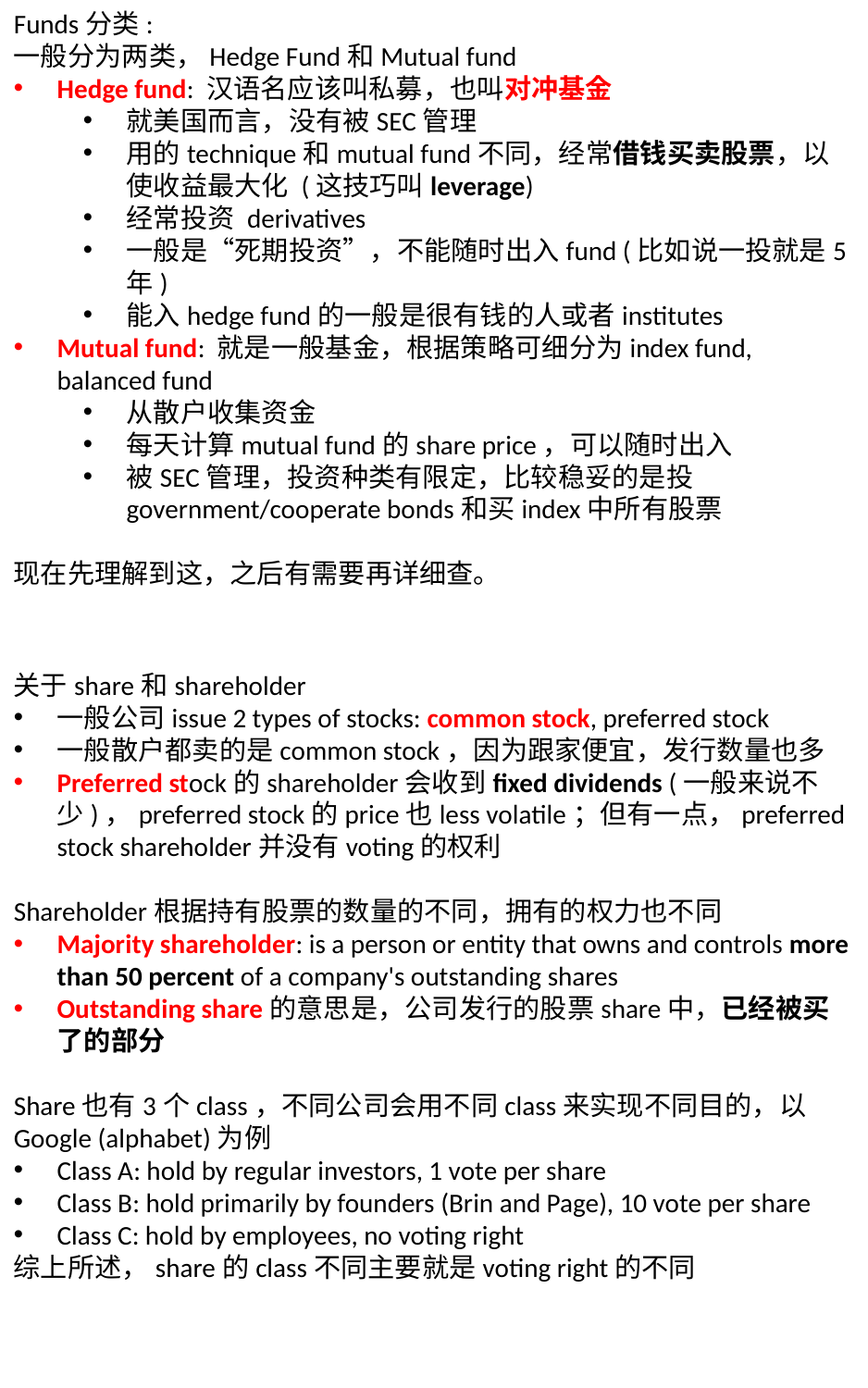

Funds分类:
一般分为两类，Hedge Fund和Mutual fund
Hedge fund: 汉语名应该叫私募，也叫对冲基金
就美国而言，没有被SEC管理
用的technique和mutual fund不同，经常借钱买卖股票，以使收益最大化 (这技巧叫leverage)
经常投资 derivatives
一般是“死期投资”，不能随时出入fund (比如说一投就是5年)
能入hedge fund的一般是很有钱的人或者institutes
Mutual fund: 就是一般基金，根据策略可细分为index fund, balanced fund
从散户收集资金
每天计算mutual fund的share price，可以随时出入
被SEC管理，投资种类有限定，比较稳妥的是投government/cooperate bonds和买index中所有股票

现在先理解到这，之后有需要再详细查。
关于share和shareholder
一般公司issue 2 types of stocks: common stock, preferred stock
一般散户都卖的是common stock，因为跟家便宜，发行数量也多
Preferred stock的shareholder会收到fixed dividends (一般来说不少)，preferred stock的price也less volatile；但有一点，preferred stock shareholder并没有voting的权利

Shareholder根据持有股票的数量的不同，拥有的权力也不同
Majority shareholder: is a person or entity that owns and controls more than 50 percent of a company's outstanding shares
Outstanding share的意思是，公司发行的股票share中，已经被买了的部分

Share也有3个class，不同公司会用不同class来实现不同目的，以Google (alphabet)为例
Class A: hold by regular investors, 1 vote per share
Class B: hold primarily by founders (Brin and Page), 10 vote per share
Class C: hold by employees, no voting right
综上所述，share的class不同主要就是voting right的不同